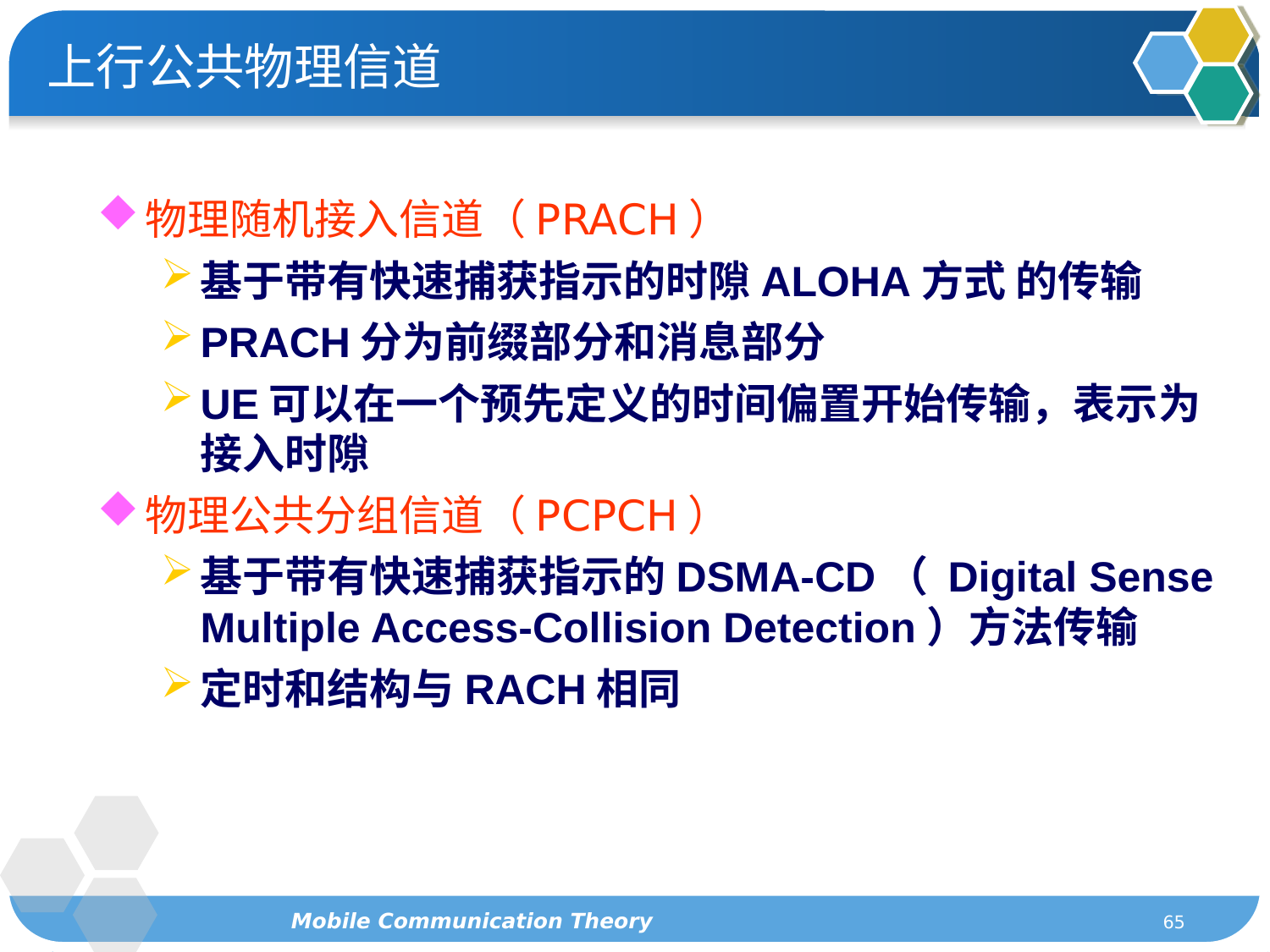

上行公共物理信道
物理随机接入信道（PRACH）
基于带有快速捕获指示的时隙ALOHA方式 的传输
PRACH分为前缀部分和消息部分
UE可以在一个预先定义的时间偏置开始传输，表示为接入时隙
物理公共分组信道（PCPCH）
基于带有快速捕获指示的DSMA-CD（ Digital Sense Multiple Access-Collision Detection）方法传输
定时和结构与RACH相同
Mobile Communication Theory